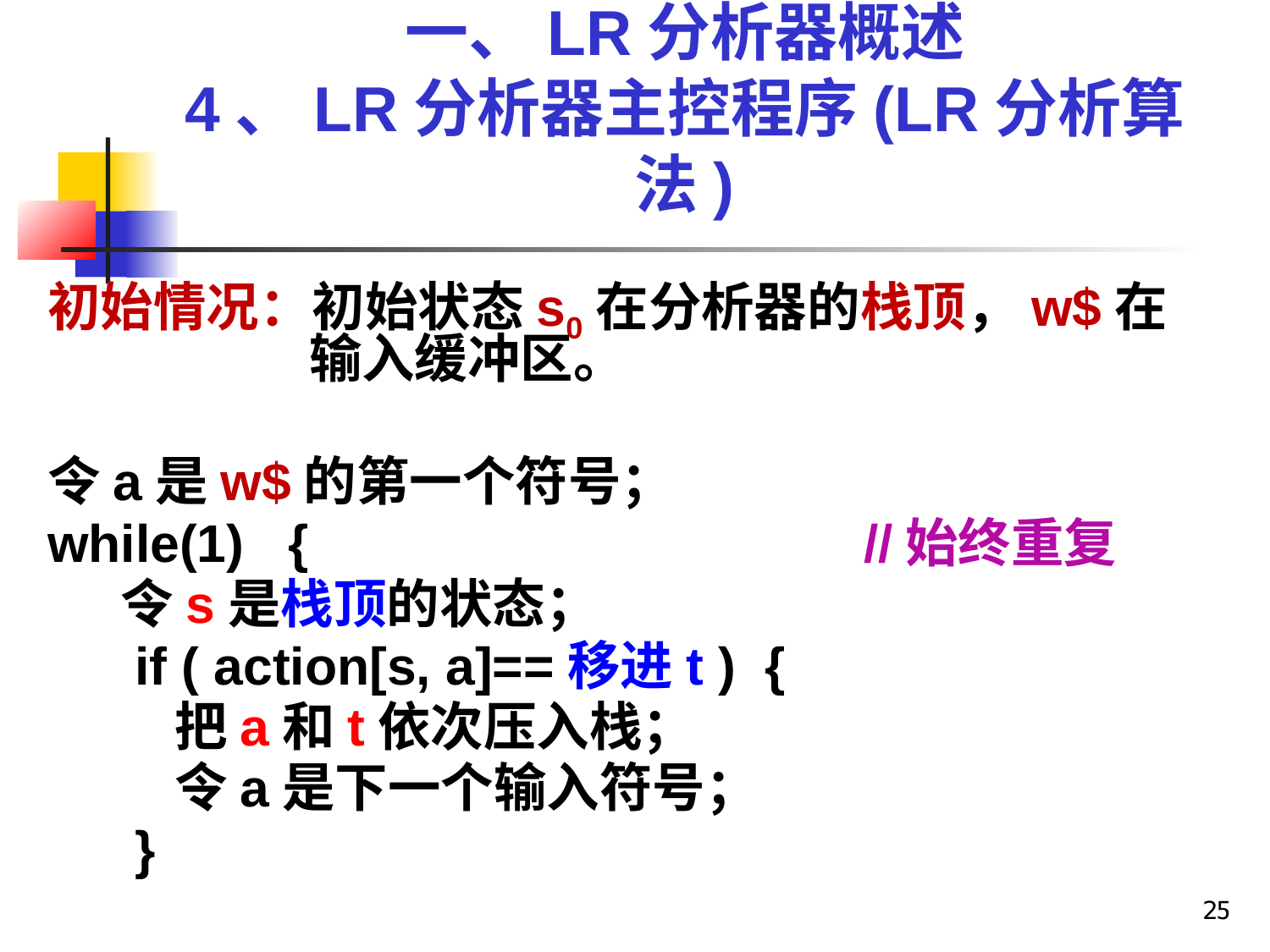

一、LR分析器概述
4、LR分析器主控程序(LR分析算法)
初始情况：初始状态s0在分析器的栈顶，w$在输入缓冲区。

令a是w$的第一个符号；
while(1)   {                                      //始终重复
     令s是栈顶的状态；
      if ( action[s, a]==移进t )  {
	把a和t依次压入栈；
	令a是下一个输入符号；
      }

25